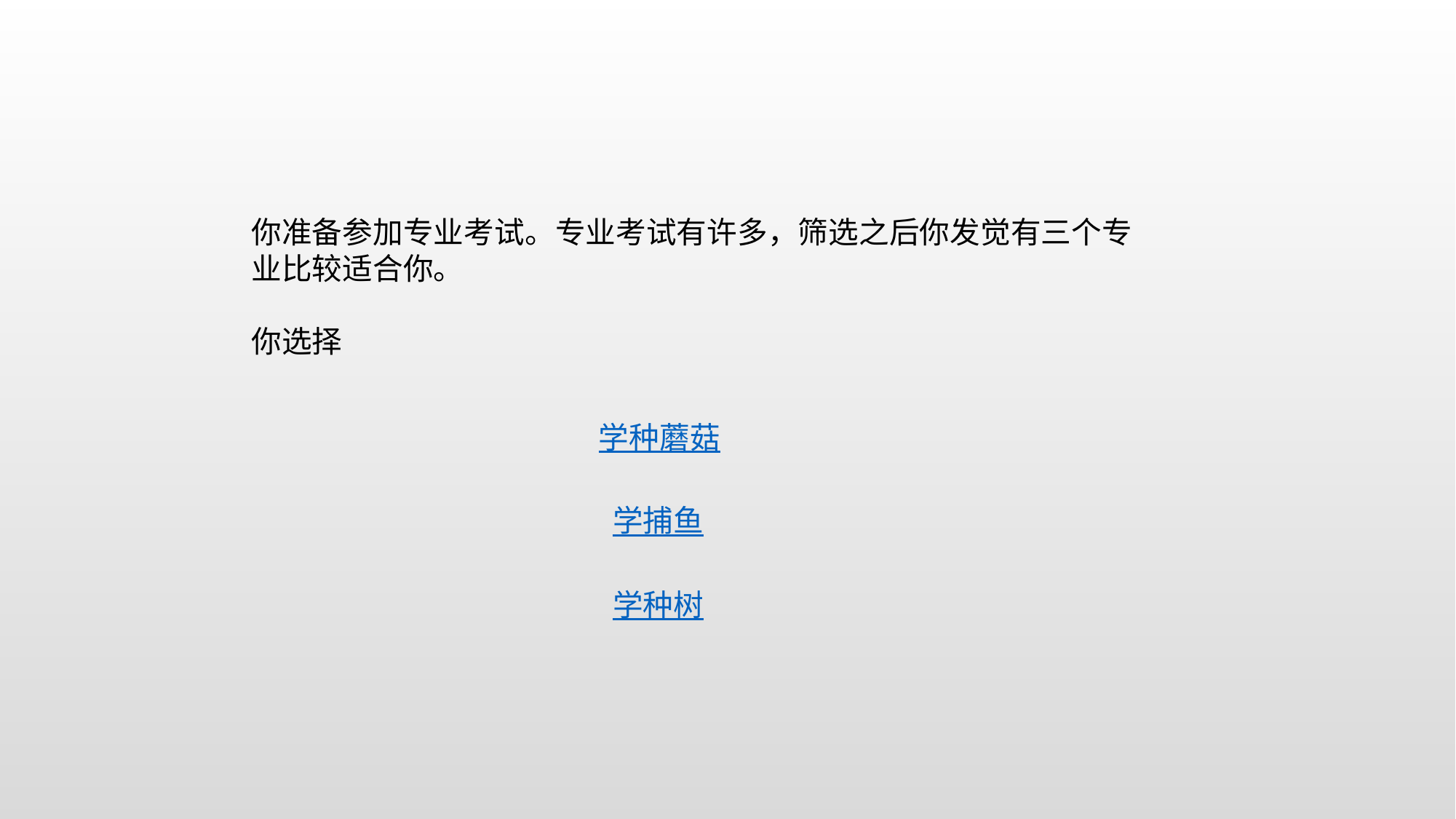

你准备参加专业考试。专业考试有许多，筛选之后你发觉有三个专业比较适合你。

你选择
学种蘑菇
学捕鱼
学种树